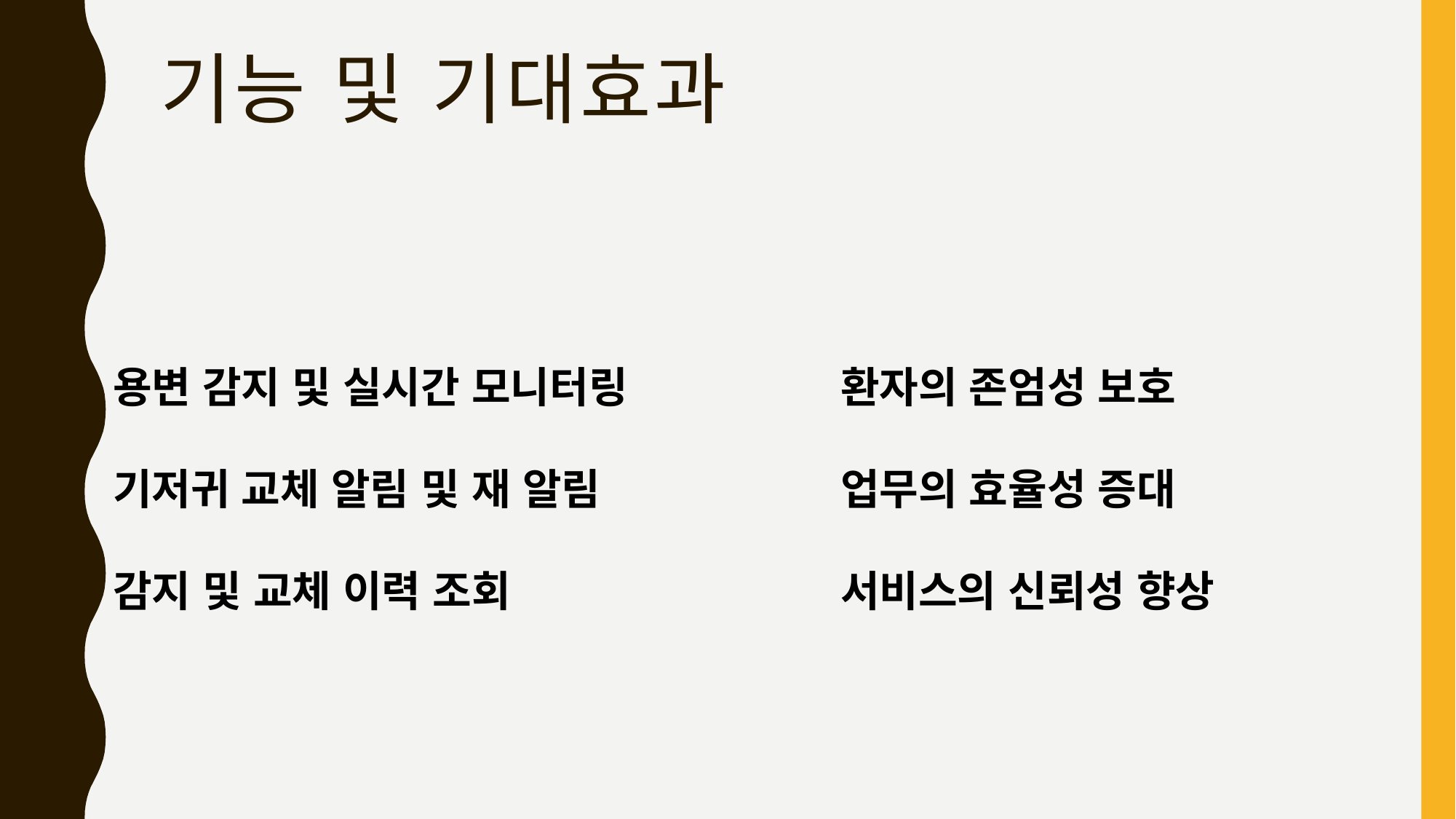

# 기능 및 기대효과
환자의 존엄성 보호

업무의 효율성 증대

서비스의 신뢰성 향상
용변 감지 및 실시간 모니터링

기저귀 교체 알림 및 재 알림

감지 및 교체 이력 조회